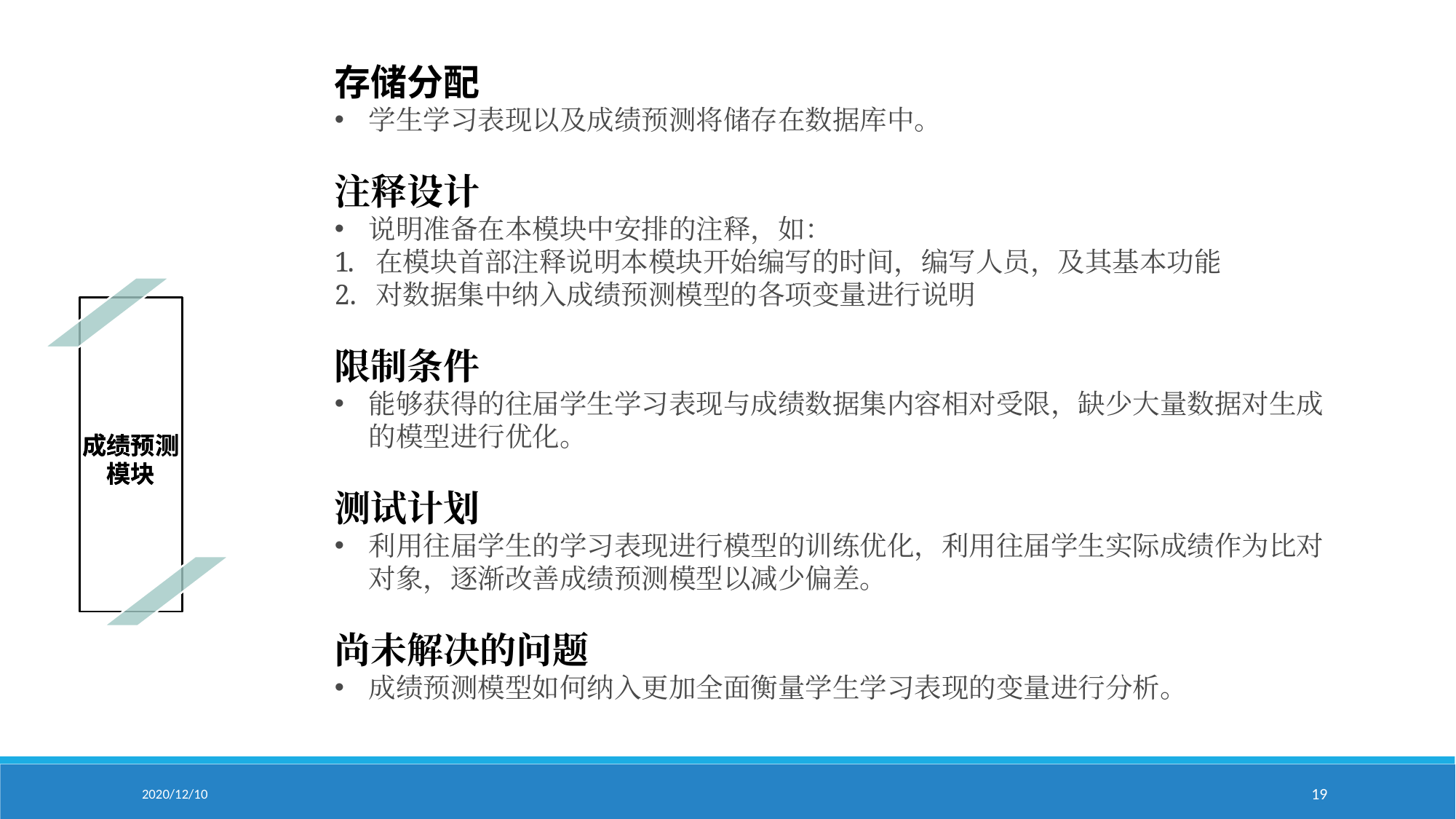

存储分配
学生学习表现以及成绩预测将储存在数据库中。

注释设计
说明准备在本模块中安排的注释，如：
在模块首部注释说明本模块开始编写的时间，编写人员，及其基本功能
对数据集中纳入成绩预测模型的各项变量进行说明

限制条件
能够获得的往届学生学习表现与成绩数据集内容相对受限，缺少大量数据对生成的模型进行优化。

测试计划
利用往届学生的学习表现进行模型的训练优化，利用往届学生实际成绩作为比对对象，逐渐改善成绩预测模型以减少偏差。

尚未解决的问题
成绩预测模型如何纳入更加全面衡量学生学习表现的变量进行分析。

成绩预测模块

成绩预测模块

2020/12/10
19